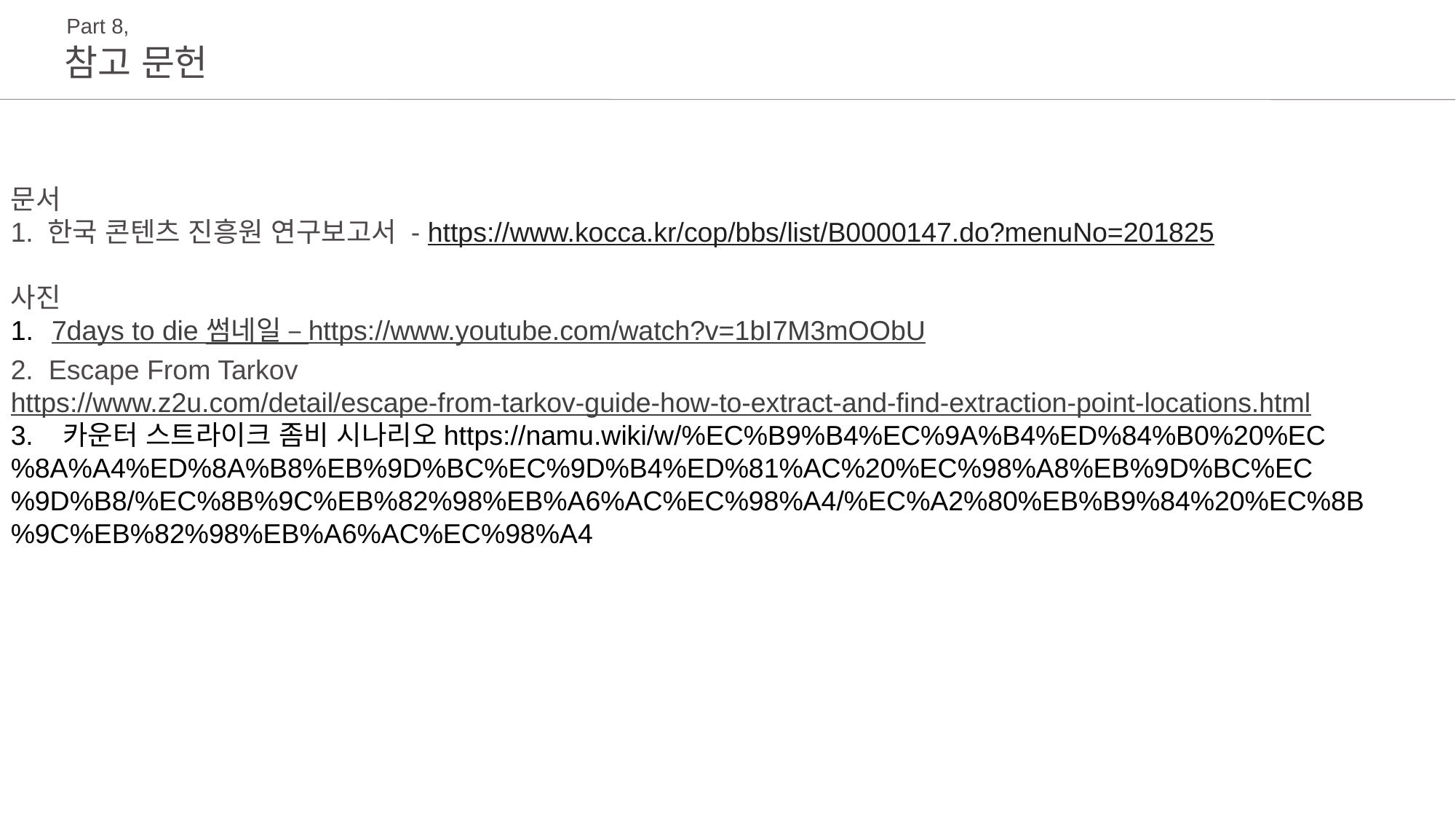

Part 8,
참고 문헌
문서
1. 한국 콘텐츠 진흥원 연구보고서 - https://www.kocca.kr/cop/bbs/list/B0000147.do?menuNo=201825

사진
7days to die 썸네일 – https://www.youtube.com/watch?v=1bI7M3mOObU
2.  Escape From Tarkov
https://www.z2u.com/detail/escape-from-tarkov-guide-how-to-extract-and-find-extraction-point-locations.html
3.   카운터 스트라이크 좀비 시나리오https://namu.wiki/w/%EC%B9%B4%EC%9A%B4%ED%84%B0%20%EC%8A%A4%ED%8A%B8%EB%9D%BC%EC%9D%B4%ED%81%AC%20%EC%98%A8%EB%9D%BC%EC%9D%B8/%EC%8B%9C%EB%82%98%EB%A6%AC%EC%98%A4/%EC%A2%80%EB%B9%84%20%EC%8B%9C%EB%82%98%EB%A6%AC%EC%98%A4